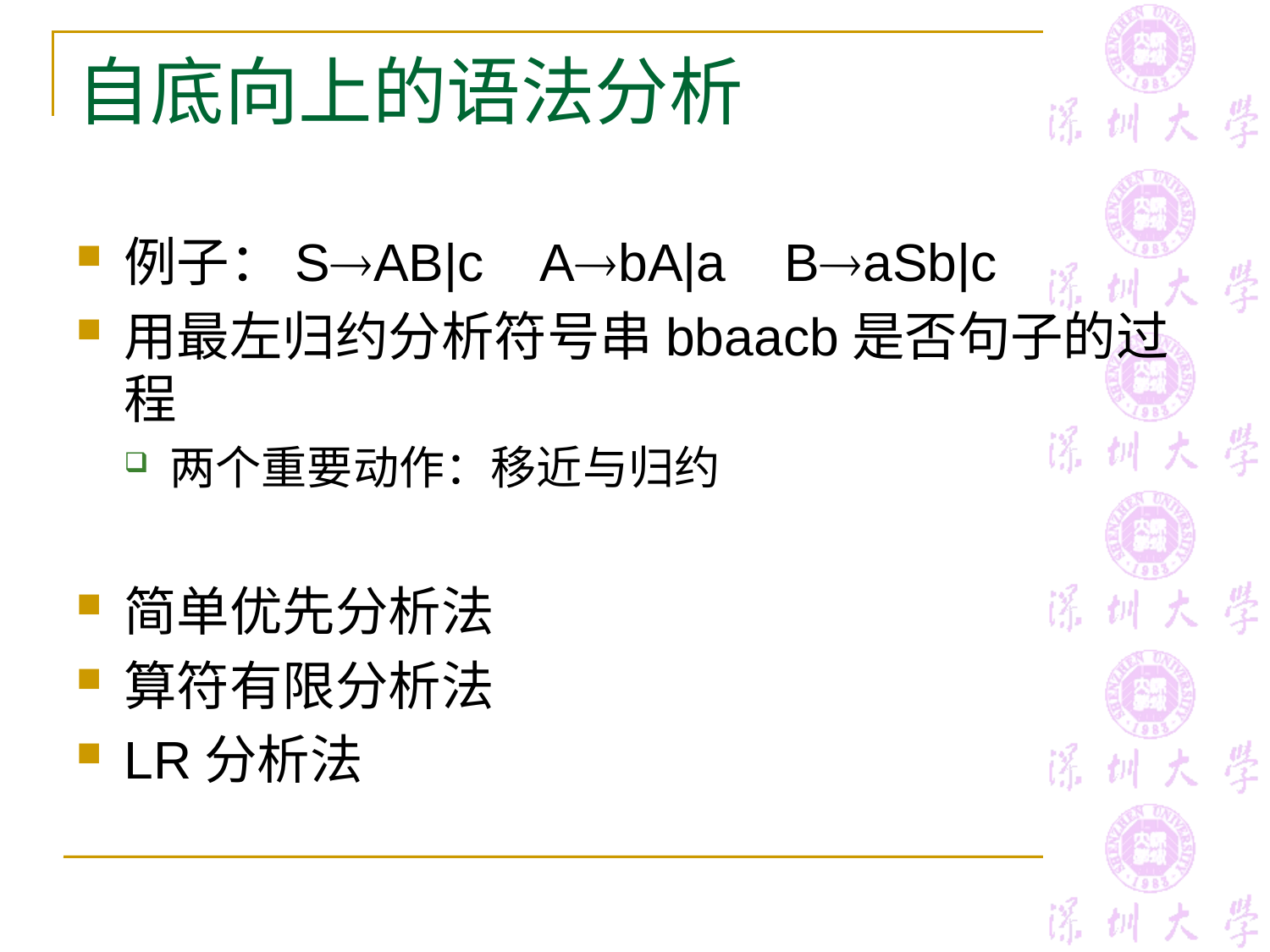

# 自底向上的语法分析
例子：S→AB|c    A→bA|a    B→aSb|c
用最左归约分析符号串bbaacb是否句子的过程
两个重要动作：移近与归约

简单优先分析法
算符有限分析法
LR分析法